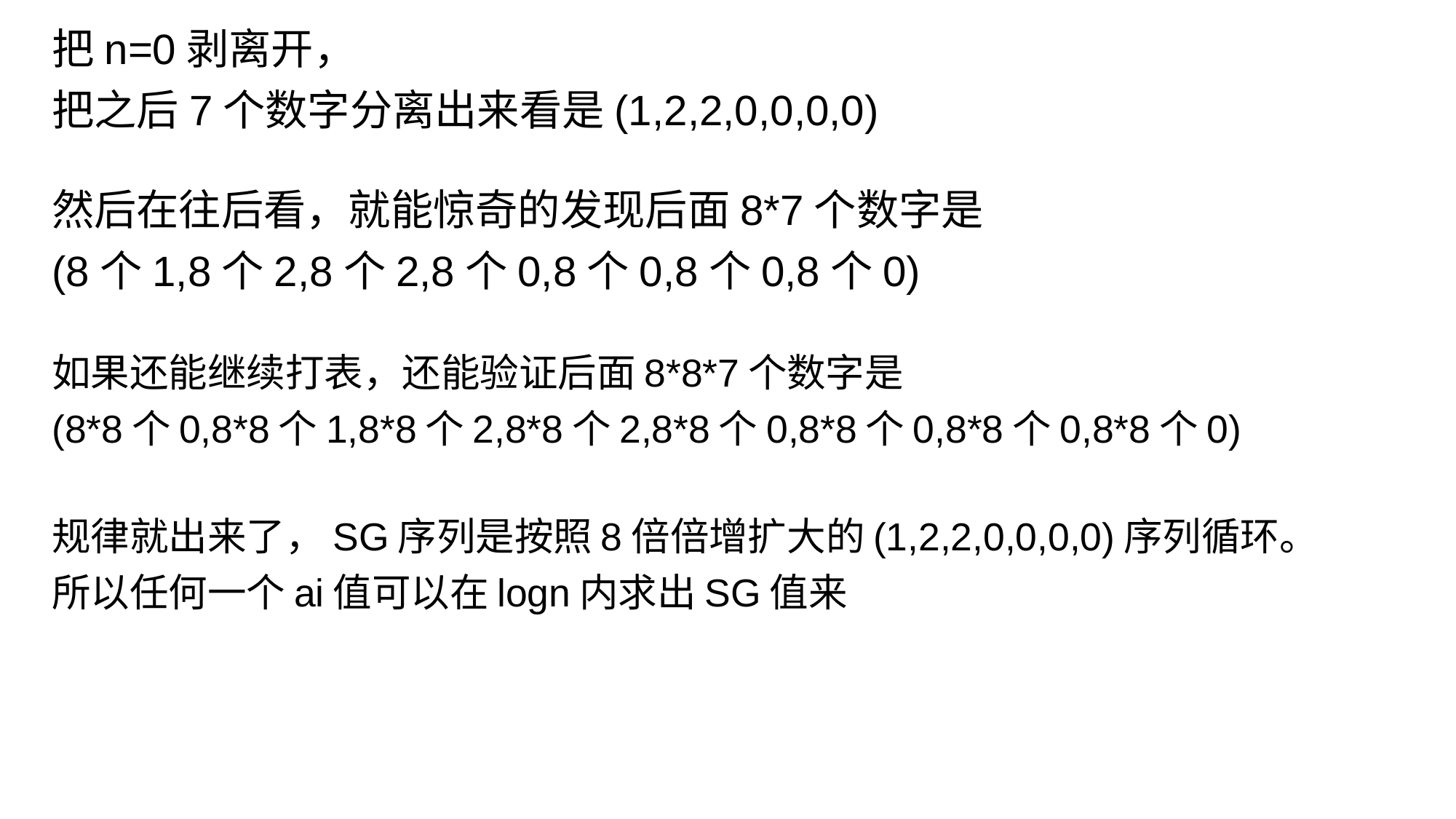

把n=0剥离开，
把之后7个数字分离出来看是(1,2,2,0,0,0,0)

然后在往后看，就能惊奇的发现后面8*7个数字是
(8个1,8个2,8个2,8个0,8个0,8个0,8个0)

如果还能继续打表，还能验证后面8*8*7个数字是
(8*8个0,8*8个1,8*8个2,8*8个2,8*8个0,8*8个0,8*8个0,8*8个0)

规律就出来了，SG序列是按照8倍倍增扩大的(1,2,2,0,0,0,0)序列循环。
所以任何一个ai值可以在logn内求出SG值来